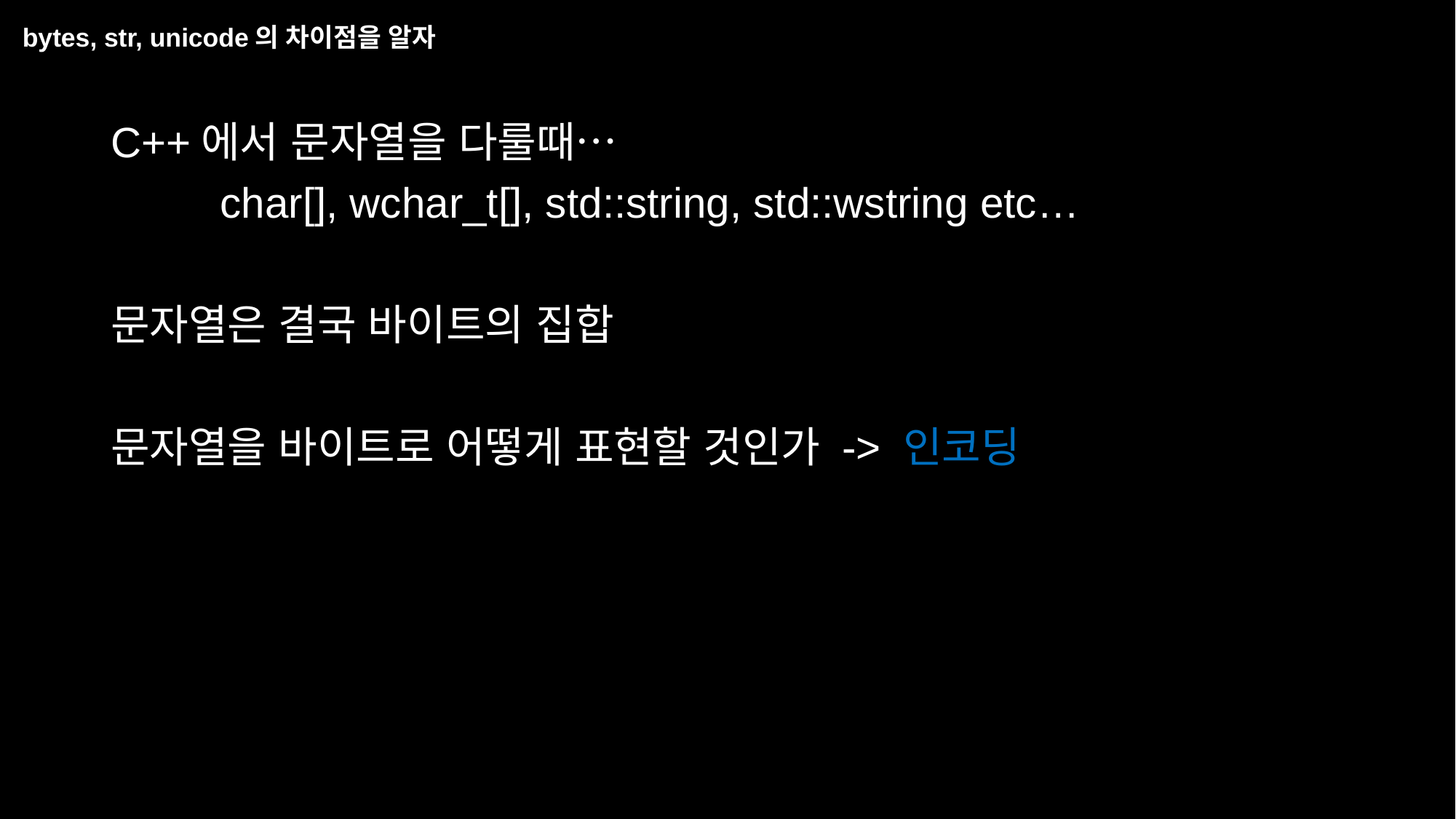

# bytes, str, unicode의 차이점을 알자
C++에서 문자열을 다룰때…
	char[], wchar_t[], std::string, std::wstring etc…

문자열은 결국 바이트의 집합

문자열을 바이트로 어떻게 표현할 것인가 -> 인코딩